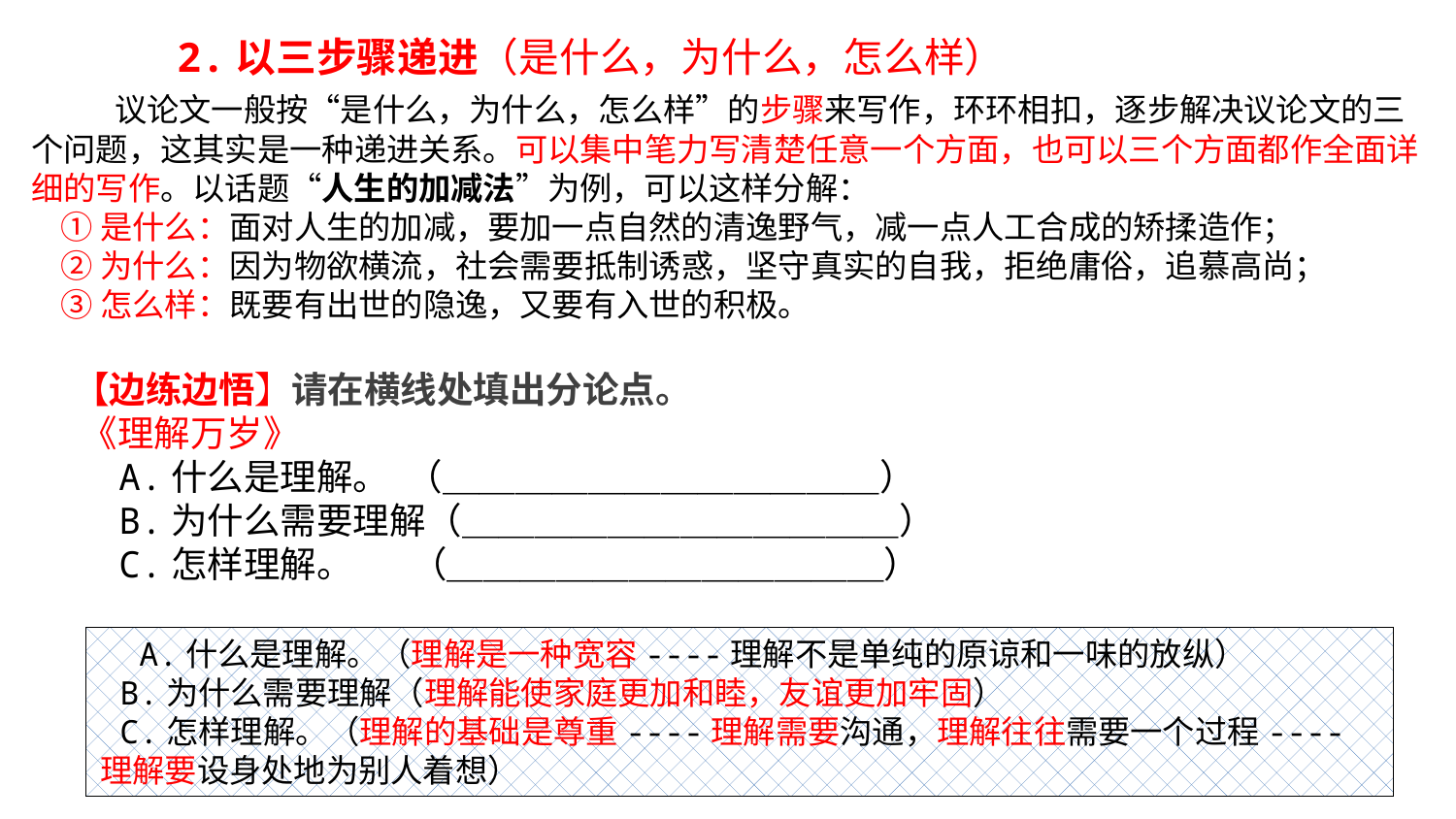

2.以三步骤递进（是什么，为什么，怎么样）
        议论文一般按“是什么，为什么，怎么样”的步骤来写作，环环相扣，逐步解决议论文的三个问题，这其实是一种递进关系。可以集中笔力写清楚任意一个方面，也可以三个方面都作全面详细的写作。以话题“人生的加减法”为例，可以这样分解：
    ①是什么：面对人生的加减，要加一点自然的清逸野气，减一点人工合成的矫揉造作；
    ②为什么：因为物欲横流，社会需要抵制诱惑，坚守真实的自我，拒绝庸俗，追慕高尚；
    ③怎么样：既要有出世的隐逸，又要有入世的积极。

    【边练边悟】请在横线处填出分论点。
     《理解万岁》
    A.什么是理解。  （＿＿＿＿＿＿＿＿＿＿＿＿）
    B.为什么需要理解（＿＿＿＿＿＿＿＿＿＿＿＿）
    C.怎样理解。       （＿＿＿＿＿＿＿＿＿＿＿＿）
  A.什么是理解。（理解是一种宽容----理解不是单纯的原谅和一味的放纵）
 B.为什么需要理解（理解能使家庭更加和睦，友谊更加牢固）
 C.怎样理解。（理解的基础是尊重----理解需要沟通，理解往往需要一个过程----理解要设身处地为别人着想）